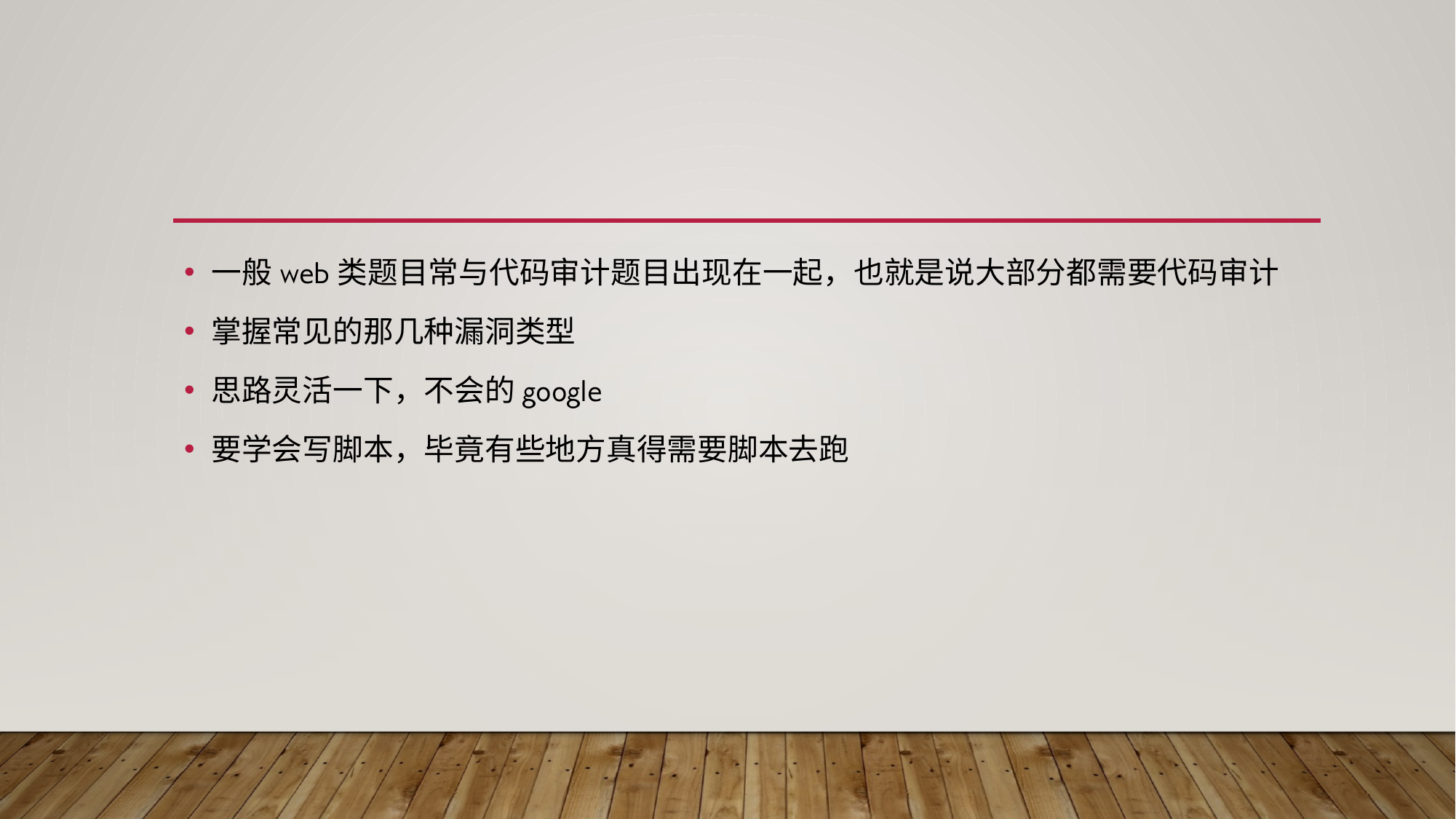

#
一般web类题目常与代码审计题目出现在一起，也就是说大部分都需要代码审计
掌握常见的那几种漏洞类型
思路灵活一下，不会的google
要学会写脚本，毕竟有些地方真得需要脚本去跑